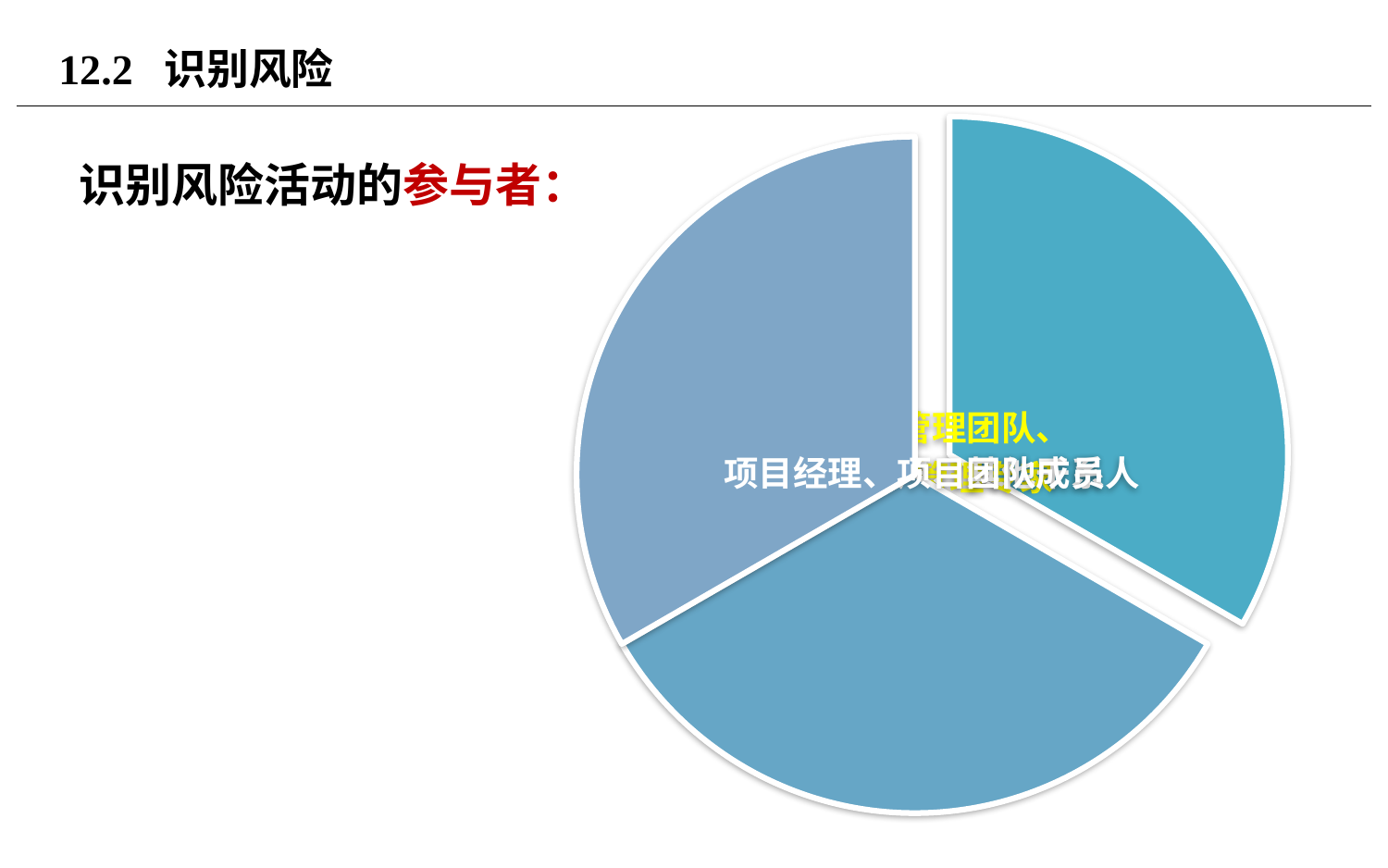

# 12.2  识别风险
风险管理团队、
风险管理专家
客户、最终用户、其他干系人
项目经理、项目团队成员
识别风险活动的参与者：